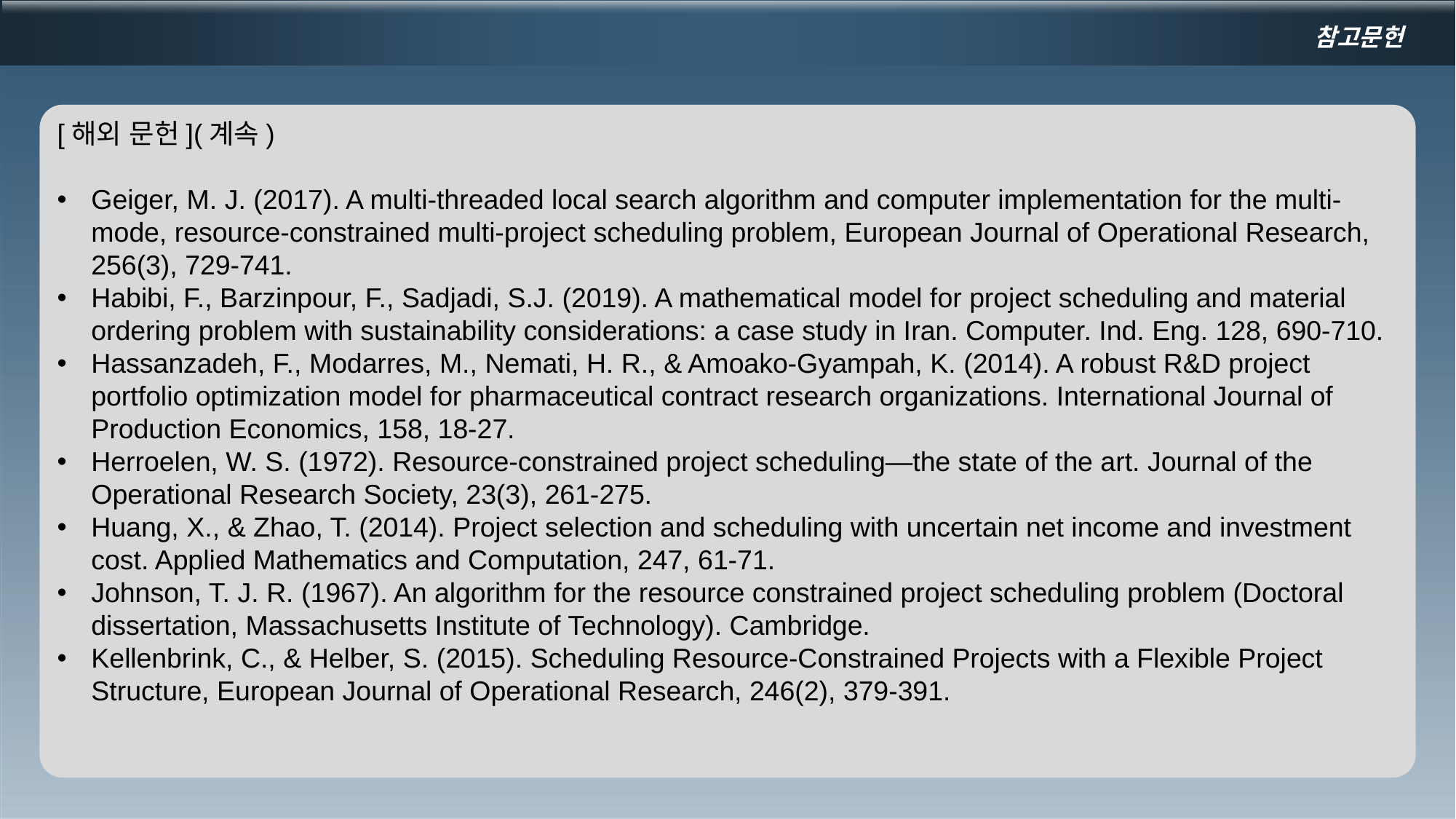

참고문헌
[해외 문헌](계속)

Geiger, M. J. (2017). A multi-threaded local search algorithm and computer implementation for the multi-mode, resource-constrained multi-project scheduling problem, European Journal of Operational Research, 256(3), 729-741.
Habibi, F., Barzinpour, F., Sadjadi, S.J. (2019). A mathematical model for project scheduling and material ordering problem with sustainability considerations: a case study in Iran. Computer. Ind. Eng. 128, 690-710.
Hassanzadeh, F., Modarres, M., Nemati, H. R., & Amoako-Gyampah, K. (2014). A robust R&D project portfolio optimization model for pharmaceutical contract research organizations. International Journal of Production Economics, 158, 18-27.
Herroelen, W. S. (1972). Resource-constrained project scheduling—the state of the art. Journal of the Operational Research Society, 23(3), 261-275.
Huang, X., & Zhao, T. (2014). Project selection and scheduling with uncertain net income and investment cost. Applied Mathematics and Computation, 247, 61-71.
Johnson, T. J. R. (1967). An algorithm for the resource constrained project scheduling problem (Doctoral dissertation, Massachusetts Institute of Technology). Cambridge.
Kellenbrink, C., & Helber, S. (2015). Scheduling Resource-Constrained Projects with a Flexible Project Structure, European Journal of Operational Research, 246(2), 379-391.